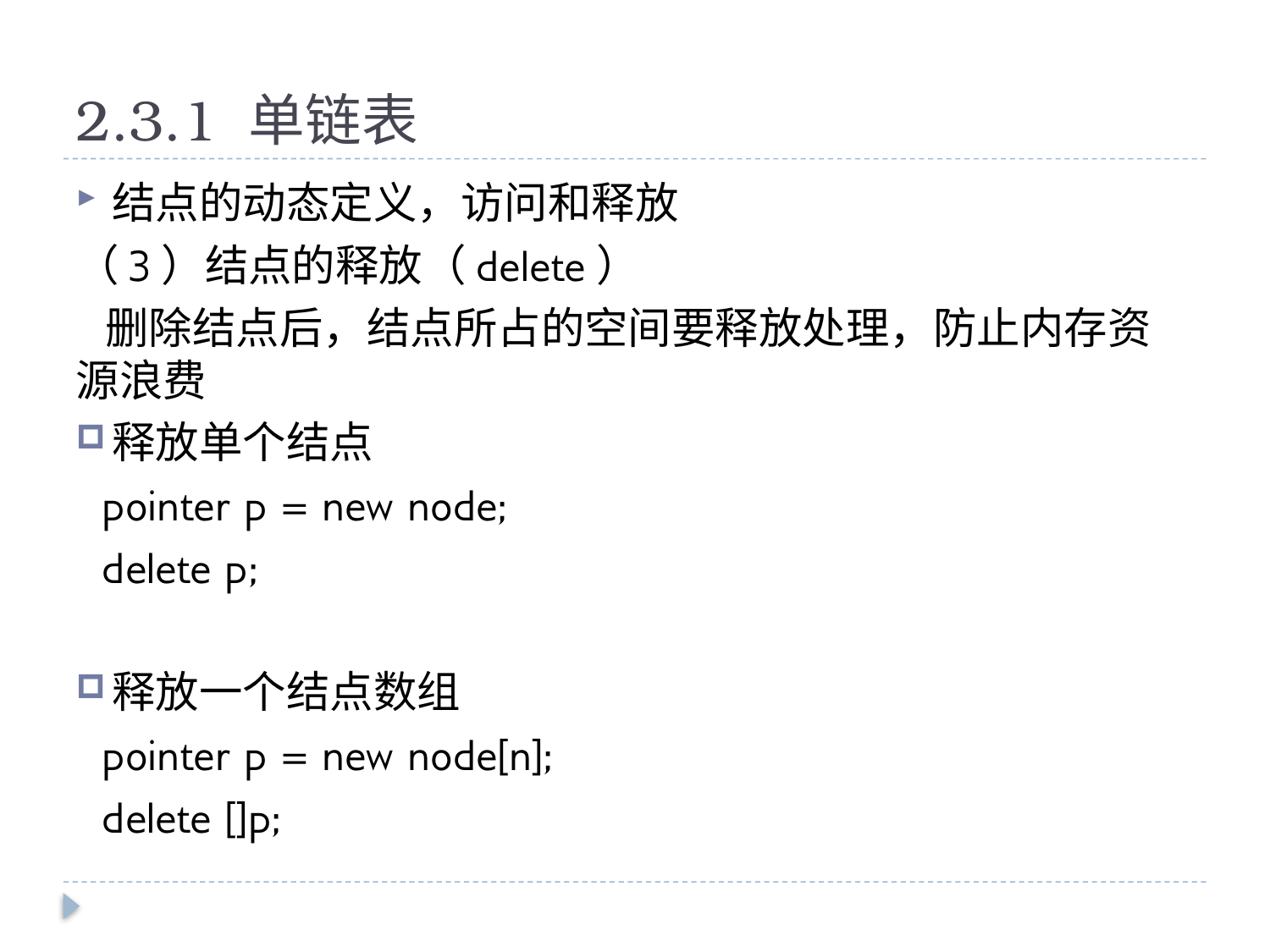

# 2.3.1 单链表
结点的动态定义，访问和释放
（3）结点的释放（delete）
  删除结点后，结点所占的空间要释放处理，防止内存资源浪费
释放单个结点
  pointer p = new node;
  delete p;

释放一个结点数组
  pointer p = new node[n];
  delete []p;